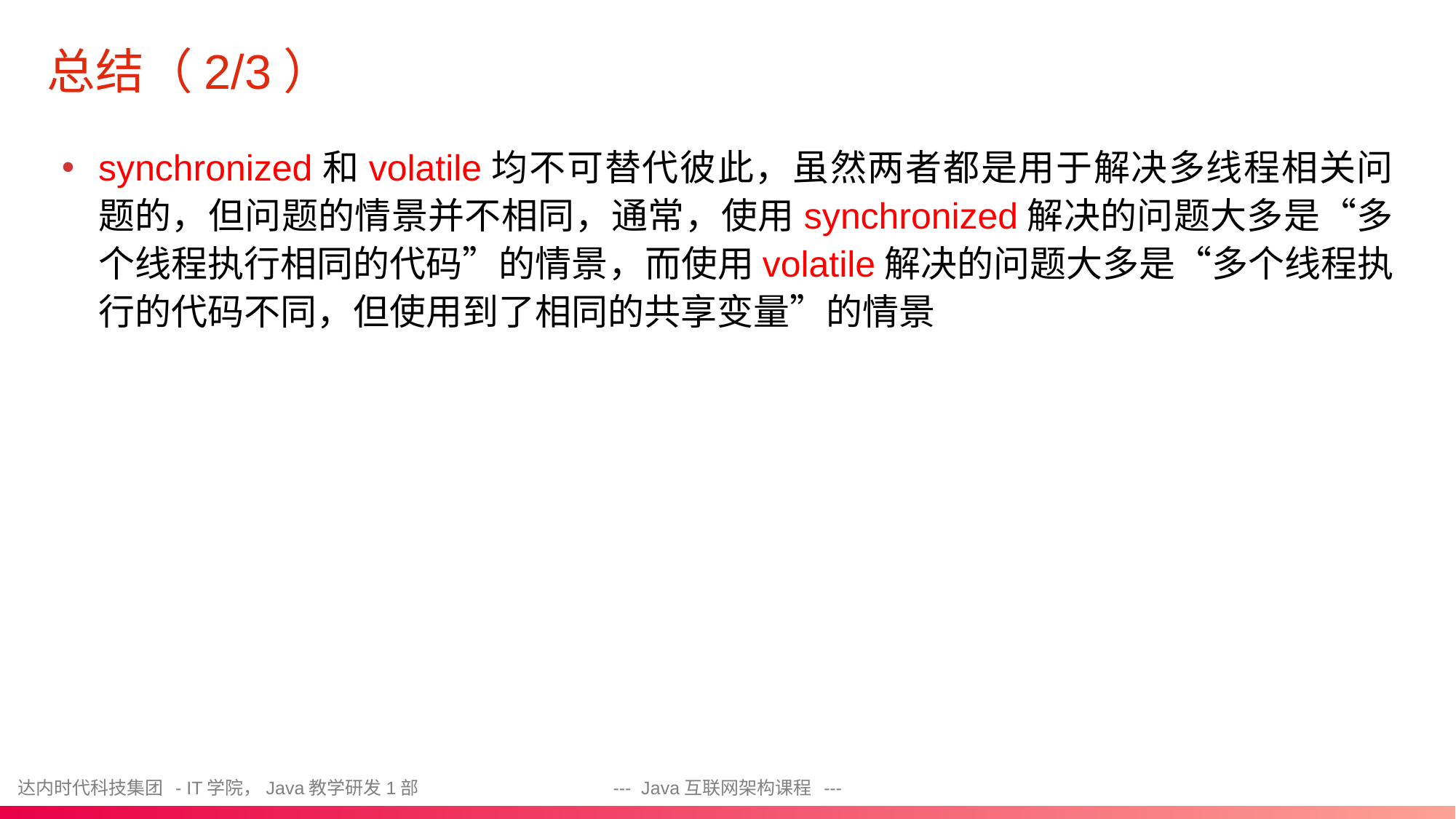

# 总结（2/3）
synchronized和volatile均不可替代彼此，虽然两者都是用于解决多线程相关问题的，但问题的情景并不相同，通常，使用synchronized解决的问题大多是“多个线程执行相同的代码”的情景，而使用volatile解决的问题大多是“多个线程执行的代码不同，但使用到了相同的共享变量”的情景